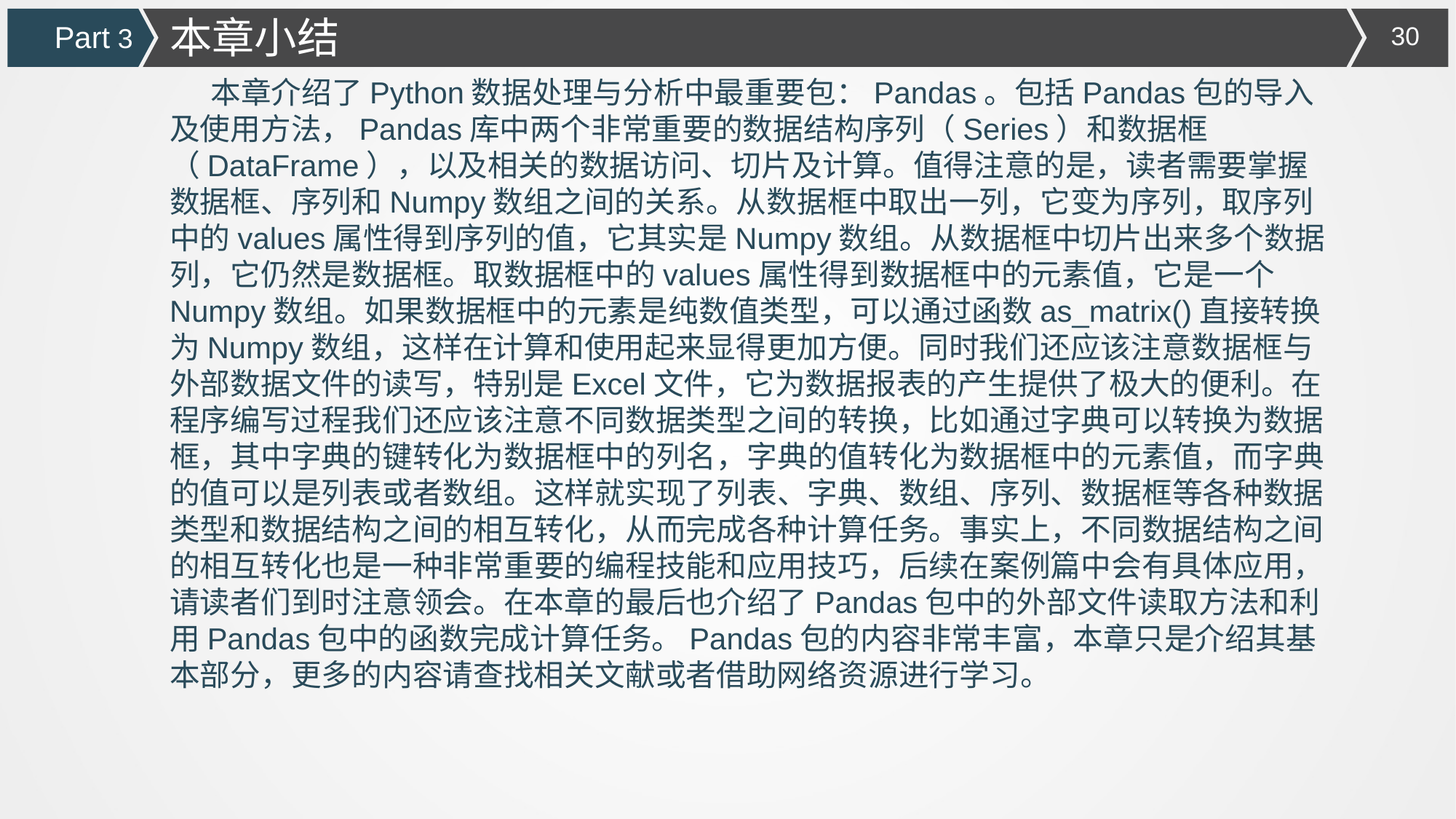

本章小结
Part 3
     本章介绍了Python数据处理与分析中最重要包：Pandas。包括Pandas包的导入及使用方法，Pandas库中两个非常重要的数据结构序列（Series）和数据框（DataFrame），以及相关的数据访问、切片及计算。值得注意的是，读者需要掌握数据框、序列和Numpy数组之间的关系。从数据框中取出一列，它变为序列，取序列中的values属性得到序列的值，它其实是Numpy数组。从数据框中切片出来多个数据列，它仍然是数据框。取数据框中的values属性得到数据框中的元素值，它是一个Numpy数组。如果数据框中的元素是纯数值类型，可以通过函数as_matrix()直接转换为Numpy数组，这样在计算和使用起来显得更加方便。同时我们还应该注意数据框与外部数据文件的读写，特别是Excel文件，它为数据报表的产生提供了极大的便利。在程序编写过程我们还应该注意不同数据类型之间的转换，比如通过字典可以转换为数据框，其中字典的键转化为数据框中的列名，字典的值转化为数据框中的元素值，而字典的值可以是列表或者数组。这样就实现了列表、字典、数组、序列、数据框等各种数据类型和数据结构之间的相互转化，从而完成各种计算任务。事实上，不同数据结构之间的相互转化也是一种非常重要的编程技能和应用技巧，后续在案例篇中会有具体应用，请读者们到时注意领会。在本章的最后也介绍了Pandas包中的外部文件读取方法和利用Pandas包中的函数完成计算任务。Pandas包的内容非常丰富，本章只是介绍其基本部分，更多的内容请查找相关文献或者借助网络资源进行学习。